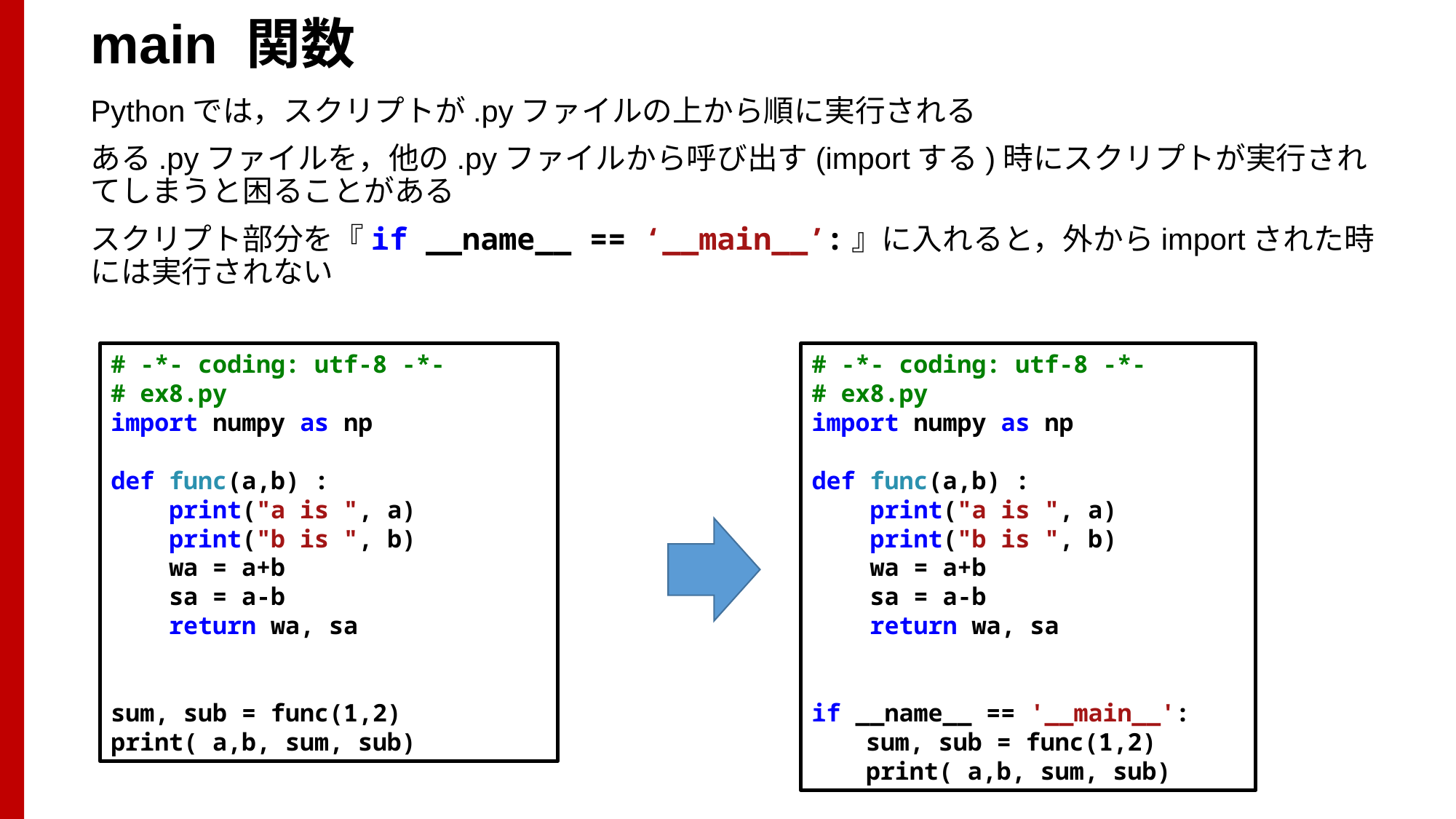

# main 関数
Pythonでは，スクリプトが.pyファイルの上から順に実行される
ある.pyファイルを，他の.pyファイルから呼び出す(importする)時にスクリプトが実行されてしまうと困ることがある
スクリプト部分を『if __name__ == ‘__main__’:』に入れると，外からimportされた時には実行されない
# -*- coding: utf-8 -*-
# ex8.py
import numpy as np

def func(a,b) :
    print("a is ", a)
    print("b is ", b)
    wa = a+b
    sa = a-b
    return wa, sa

sum, sub = func(1,2)
print( a,b, sum, sub)
# -*- coding: utf-8 -*-
# ex8.py
import numpy as np

def func(a,b) :
    print("a is ", a)
    print("b is ", b)
    wa = a+b
    sa = a-b
    return wa, sa

if __name__ == '__main__':
　　sum, sub = func(1,2)
　　print( a,b, sum, sub)